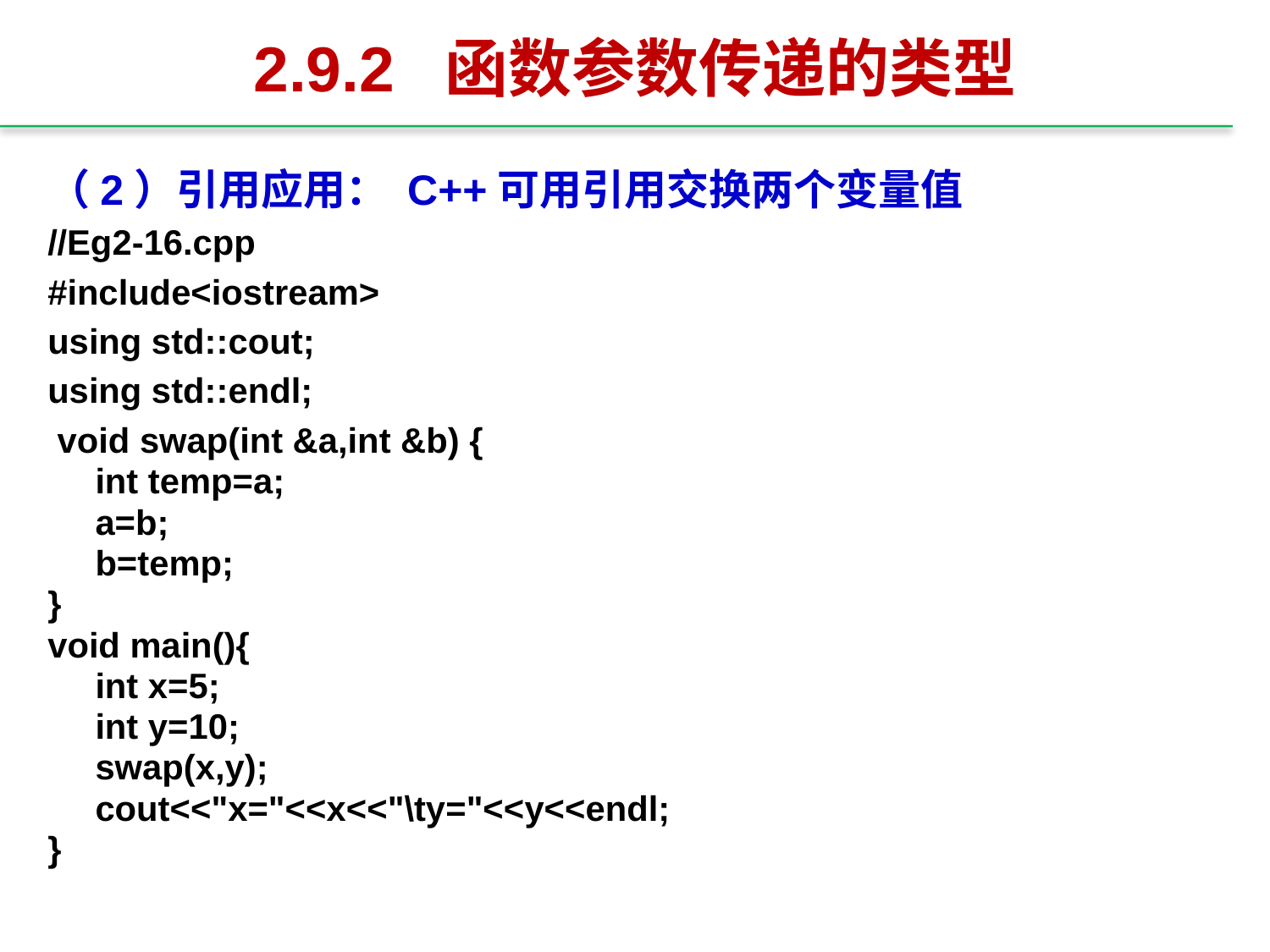

# 2.9.2  函数参数传递的类型
（2）引用应用： C++可用引用交换两个变量值
//Eg2-16.cpp
#include<iostream>
using std::cout;
using std::endl;
 void swap(int &a,int &b) {
	int temp=a;
	a=b;
	b=temp;
}
void main(){
	int x=5;
	int y=10;
	swap(x,y);
	cout<<"x="<<x<<"\ty="<<y<<endl;
}